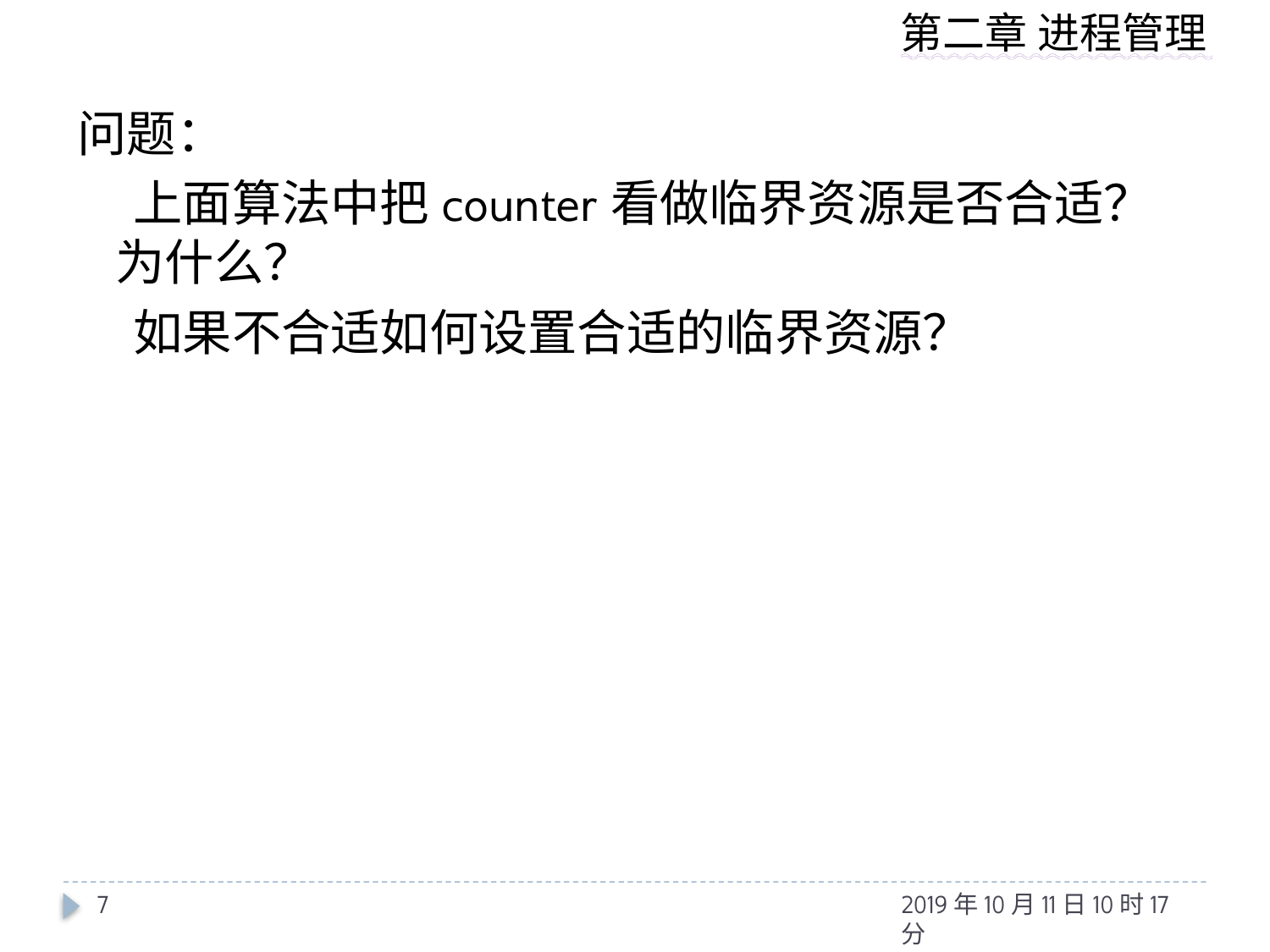

问题：
    上面算法中把counter看做临界资源是否合适？为什么？
    如果不合适如何设置合适的临界资源？
7
2019年10月11日10时17分